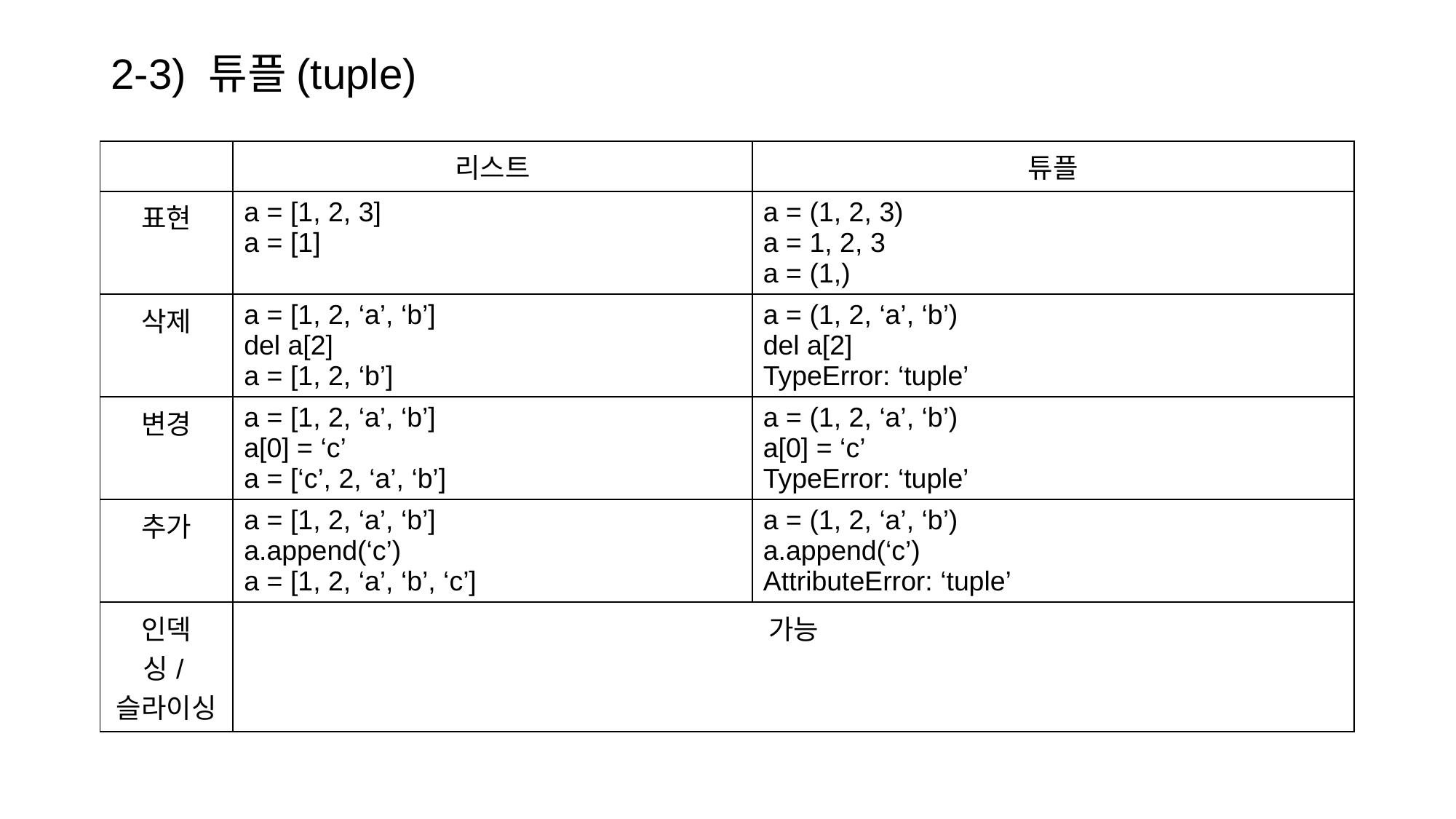

# 2-3) 튜플(tuple)
|  | 리스트 | 튜플 |
| --- | --- | --- |
| 표현 | a = [1, 2, 3] a = [1] | a = (1, 2, 3) a = 1, 2, 3 a = (1,) |
| 삭제 | a = [1, 2, ‘a’, ‘b’] del a[2] a = [1, 2, ‘b’] | a = (1, 2, ‘a’, ‘b’) del a[2] TypeError: ‘tuple’ |
| 변경 | a = [1, 2, ‘a’, ‘b’] a[0] = ‘c’ a = [‘c’, 2, ‘a’, ‘b’] | a = (1, 2, ‘a’, ‘b’) a[0] = ‘c’ TypeError: ‘tuple’ |
| 추가 | a = [1, 2, ‘a’, ‘b’] a.append(‘c’) a = [1, 2, ‘a’, ‘b’, ‘c’] | a = (1, 2, ‘a’, ‘b’) a.append(‘c’) AttributeError: ‘tuple’ |
| 인덱싱/슬라이싱 | 가능 |  |